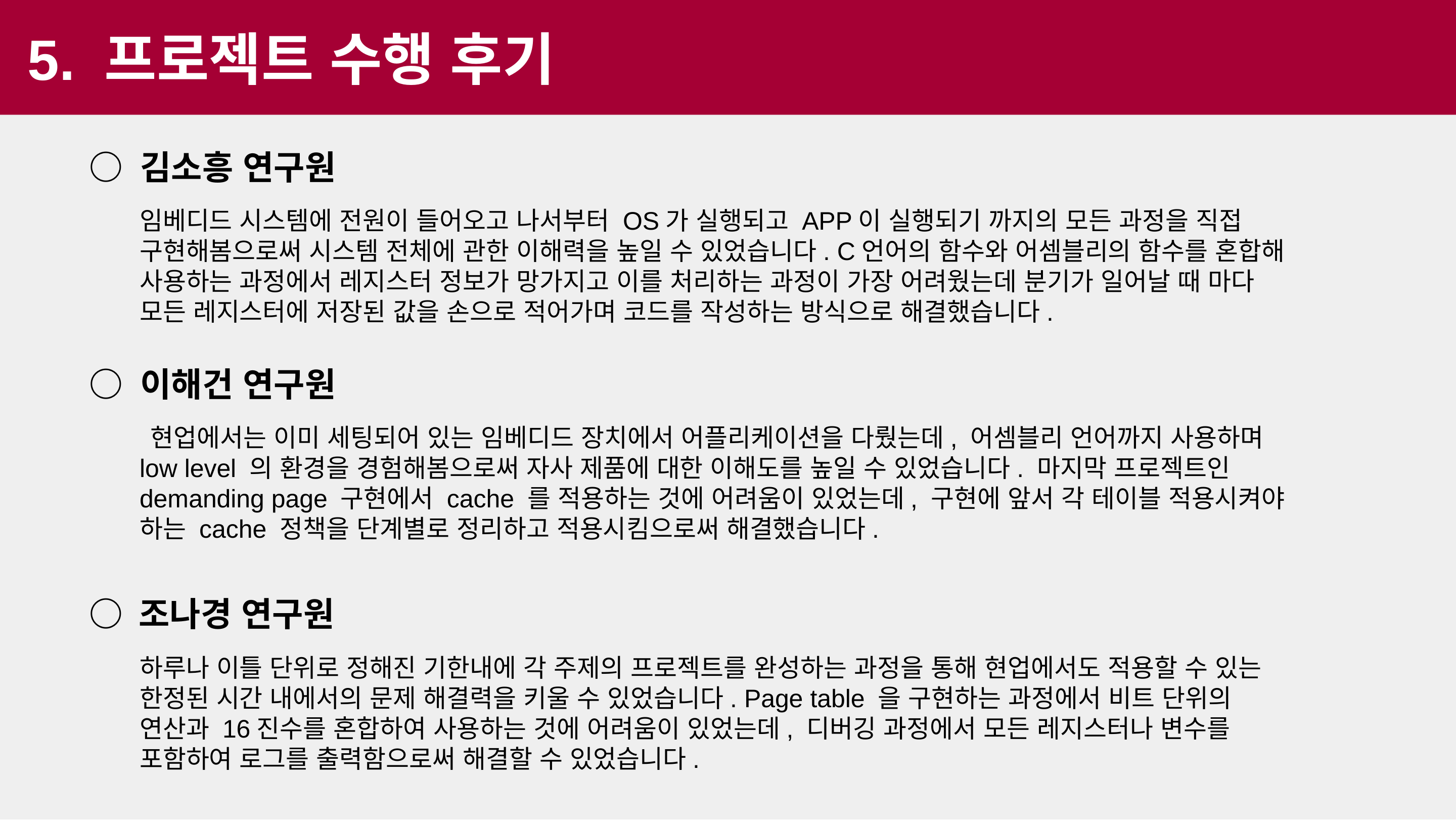

5. 프로젝트 수행 후기
○ 김소흥 연구원
임베디드 시스템에 전원이 들어오고 나서부터 OS가 실행되고 APP이 실행되기 까지의 모든 과정을 직접 구현해봄으로써 시스템 전체에 관한 이해력을 높일 수 있었습니다. C언어의 함수와 어셈블리의 함수를 혼합해 사용하는 과정에서 레지스터 정보가 망가지고 이를 처리하는 과정이 가장 어려웠는데 분기가 일어날 때 마다 모든 레지스터에 저장된 값을 손으로 적어가며 코드를 작성하는 방식으로 해결했습니다.
○ 이해건 연구원
 현업에서는 이미 세팅되어 있는 임베디드 장치에서 어플리케이션을 다뤘는데, 어셈블리 언어까지 사용하며 low level 의 환경을 경험해봄으로써 자사 제품에 대한 이해도를 높일 수 있었습니다. 마지막 프로젝트인 demanding page 구현에서 cache 를 적용하는 것에 어려움이 있었는데, 구현에 앞서 각 테이블 적용시켜야 하는 cache 정책을 단계별로 정리하고 적용시킴으로써 해결했습니다.
○ 조나경 연구원
하루나 이틀 단위로 정해진 기한내에 각 주제의 프로젝트를 완성하는 과정을 통해 현업에서도 적용할 수 있는 한정된 시간 내에서의 문제 해결력을 키울 수 있었습니다. Page table 을 구현하는 과정에서 비트 단위의 연산과 16진수를 혼합하여 사용하는 것에 어려움이 있었는데, 디버깅 과정에서 모든 레지스터나 변수를 포함하여 로그를 출력함으로써 해결할 수 있었습니다.